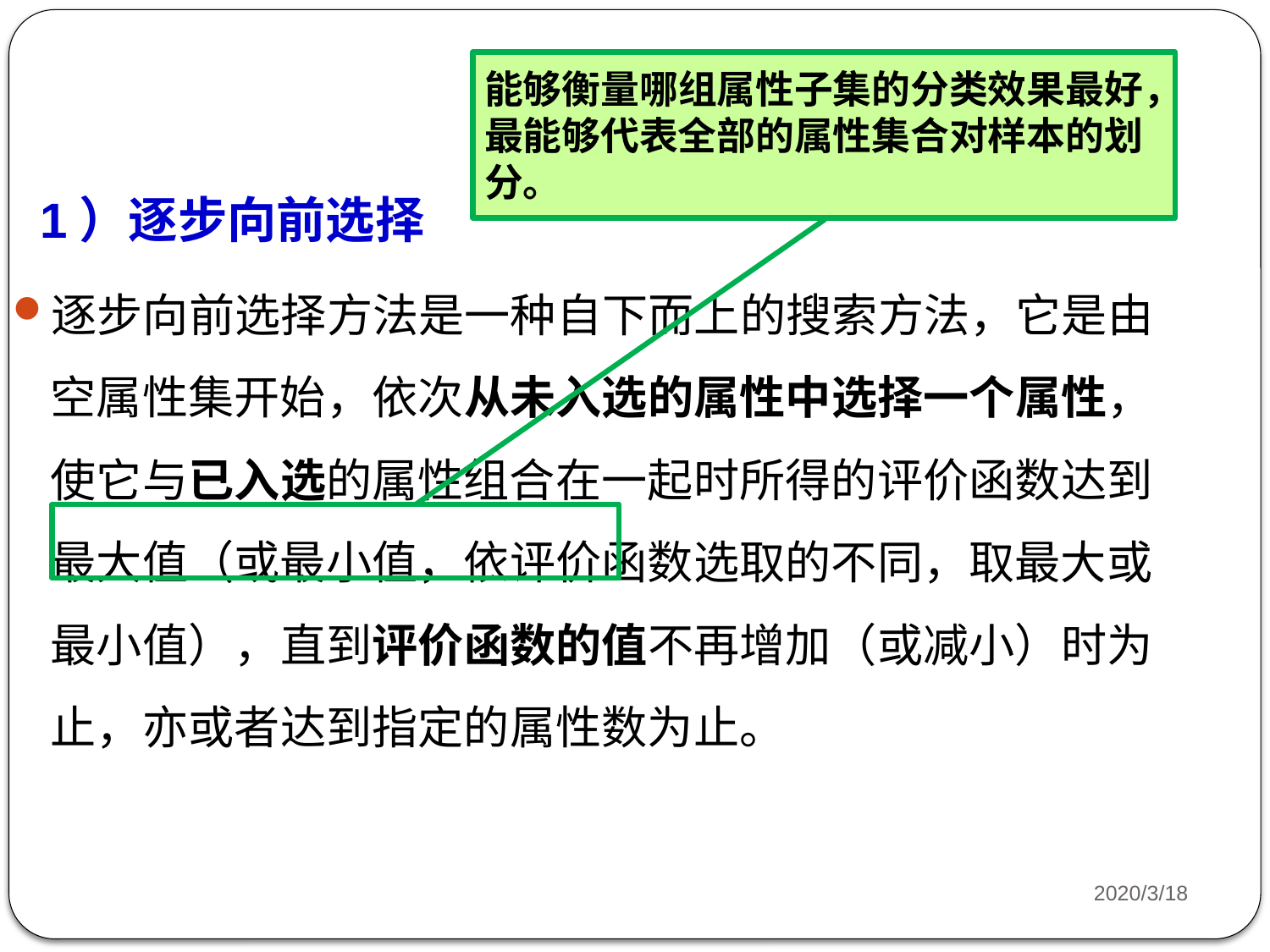

能够衡量哪组属性子集的分类效果最好，最能够代表全部的属性集合对样本的划分。
  1）逐步向前选择
逐步向前选择方法是一种自下而上的搜索方法，它是由空属性集开始，依次从未入选的属性中选择一个属性，使它与已入选的属性组合在一起时所得的评价函数达到最大值（或最小值，依评价函数选取的不同，取最大或最小值），直到评价函数的值不再增加（或减小）时为止，亦或者达到指定的属性数为止。

62
2020/3/18
62